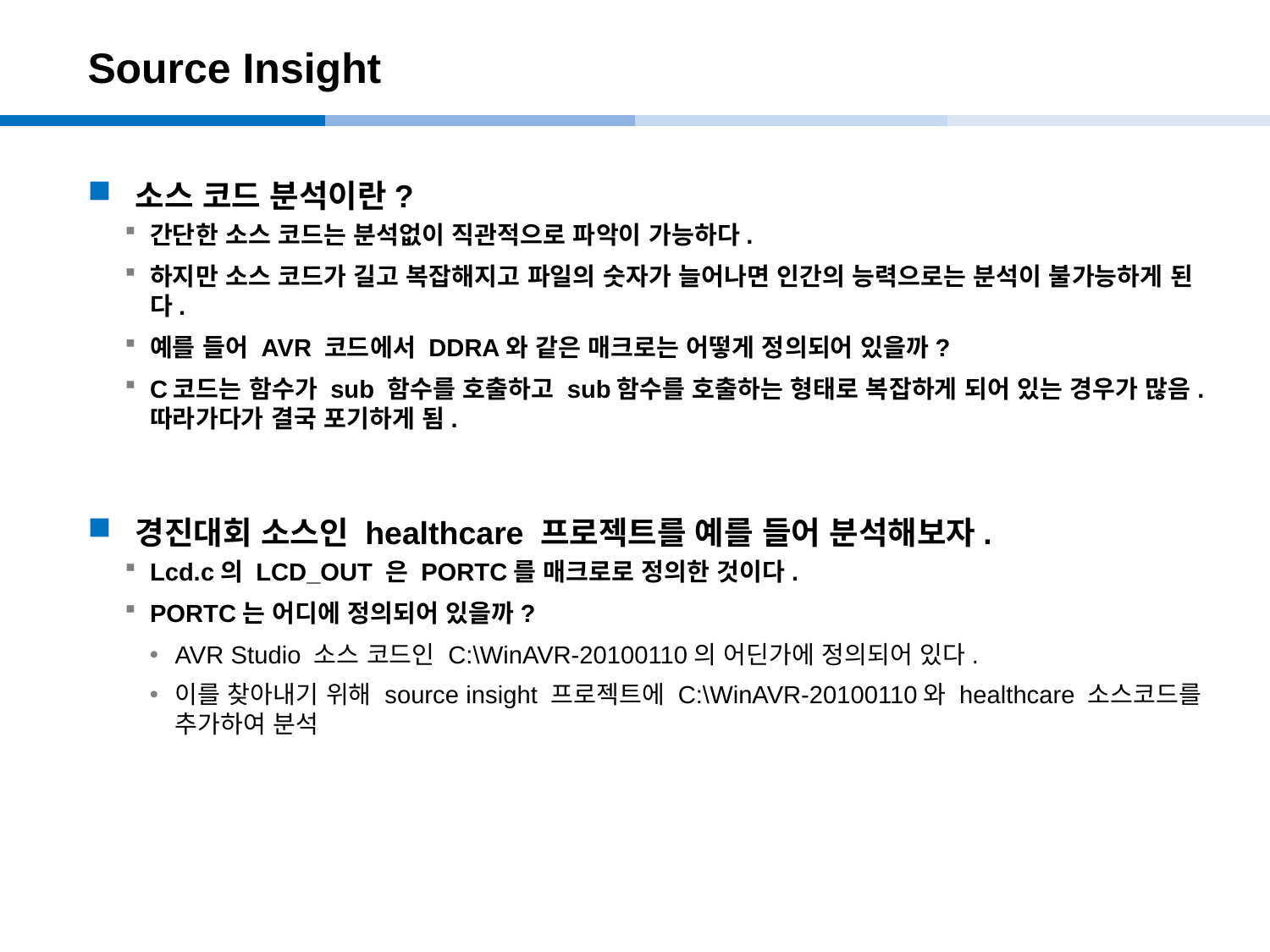

# Source Insight
소스 코드 분석이란?
간단한 소스 코드는 분석없이 직관적으로 파악이 가능하다.
하지만 소스 코드가 길고 복잡해지고 파일의 숫자가 늘어나면 인간의 능력으로는 분석이 불가능하게 된다.
예를 들어 AVR 코드에서 DDRA와 같은 매크로는 어떻게 정의되어 있을까?
C코드는 함수가 sub 함수를 호출하고 sub함수를 호출하는 형태로 복잡하게 되어 있는 경우가 많음. 따라가다가 결국 포기하게 됨.

경진대회 소스인 healthcare 프로젝트를 예를 들어 분석해보자.
Lcd.c의 LCD_OUT 은 PORTC를 매크로로 정의한 것이다.
PORTC는 어디에 정의되어 있을까?
AVR Studio 소스 코드인 C:\WinAVR-20100110의 어딘가에 정의되어 있다.
이를 찾아내기 위해 source insight 프로젝트에 C:\WinAVR-20100110와 healthcare 소스코드를 추가하여 분석